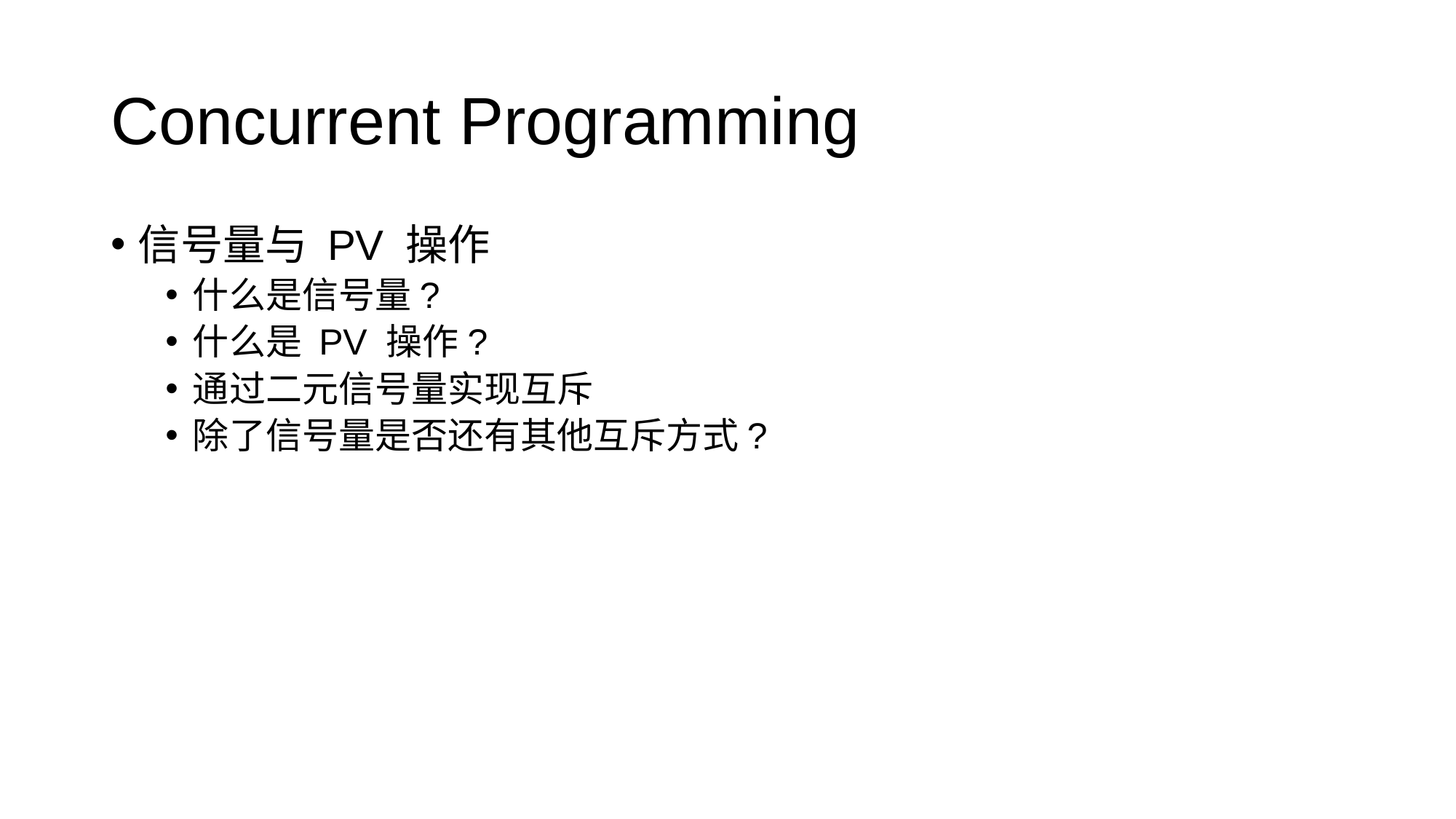

# Concurrent Programming
信号量与 PV 操作
什么是信号量?
什么是 PV 操作?
通过二元信号量实现互斥
除了信号量是否还有其他互斥方式?